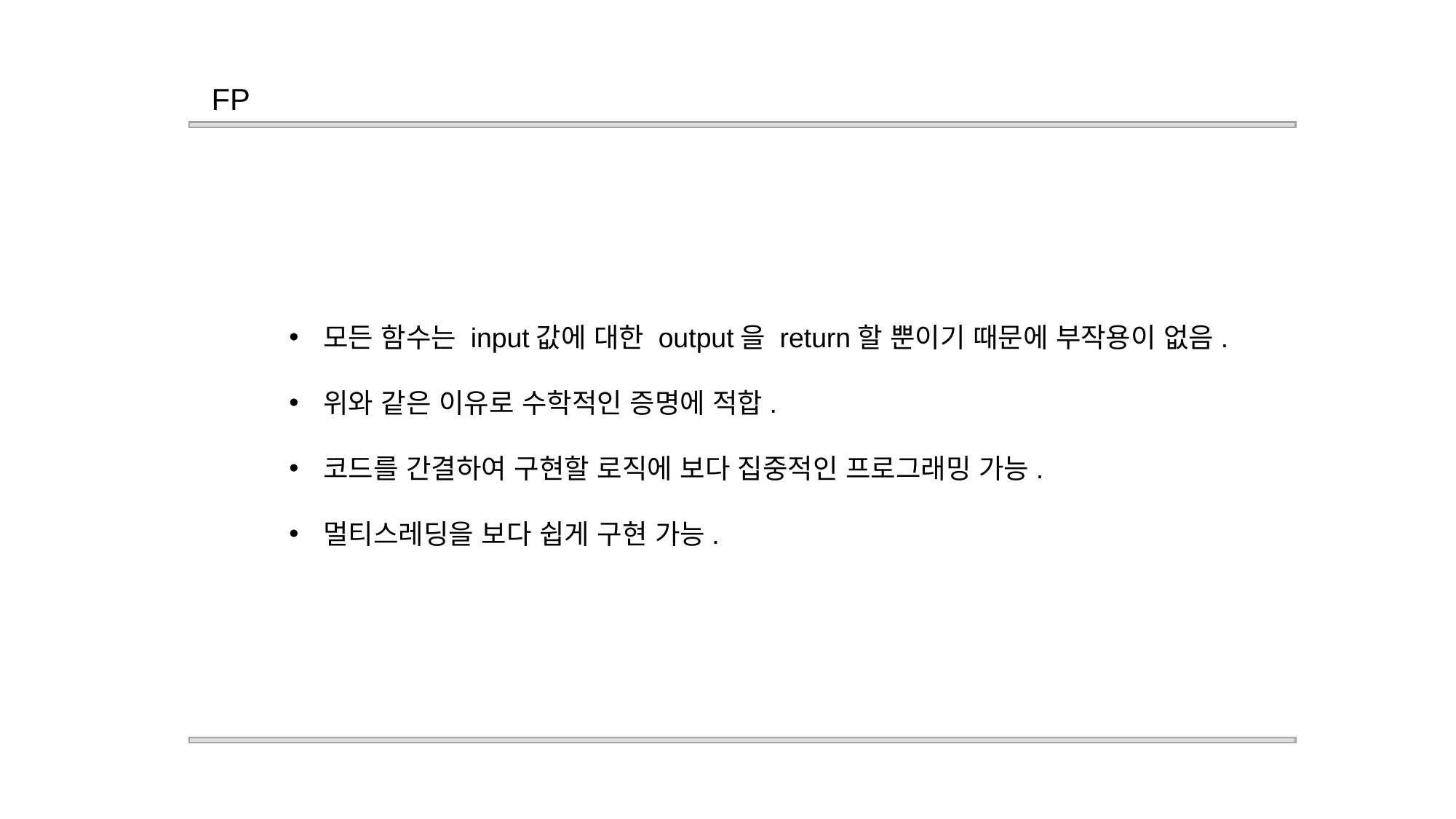

FP

모든 함수는 input값에 대한 output을 return할 뿐이기 때문에 부작용이 없음.

위와 같은 이유로 수학적인 증명에 적합.

코드를 간결하여 구현할 로직에 보다 집중적인 프로그래밍 가능.

멀티스레딩을 보다 쉽게 구현 가능.